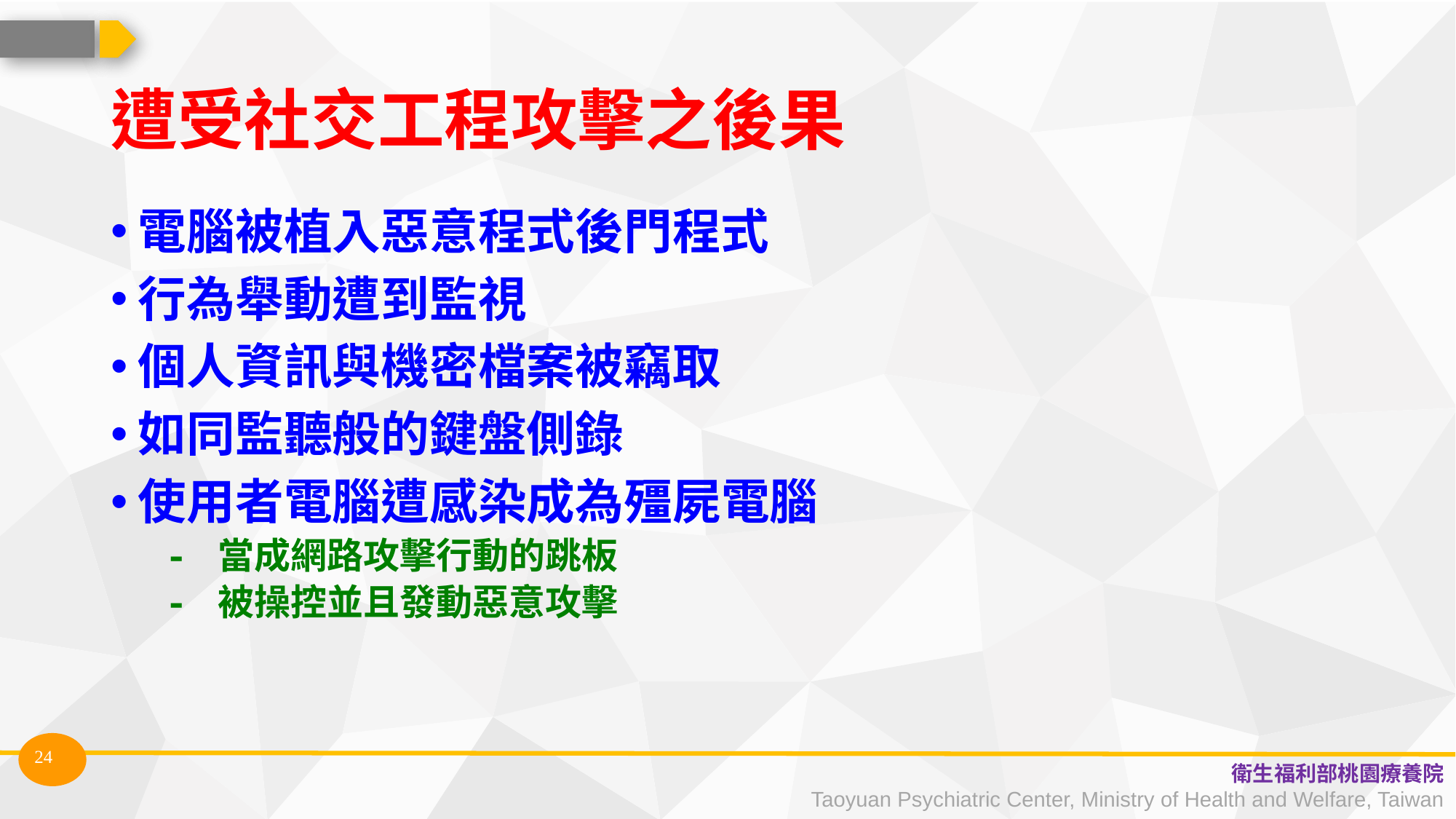

# 遭受社交工程攻擊之後果
電腦被植入惡意程式後門程式
行為舉動遭到監視
個人資訊與機密檔案被竊取
如同監聽般的鍵盤側錄
使用者電腦遭感染成為殭屍電腦
- 當成網路攻擊行動的跳板
- 被操控並且發動惡意攻擊